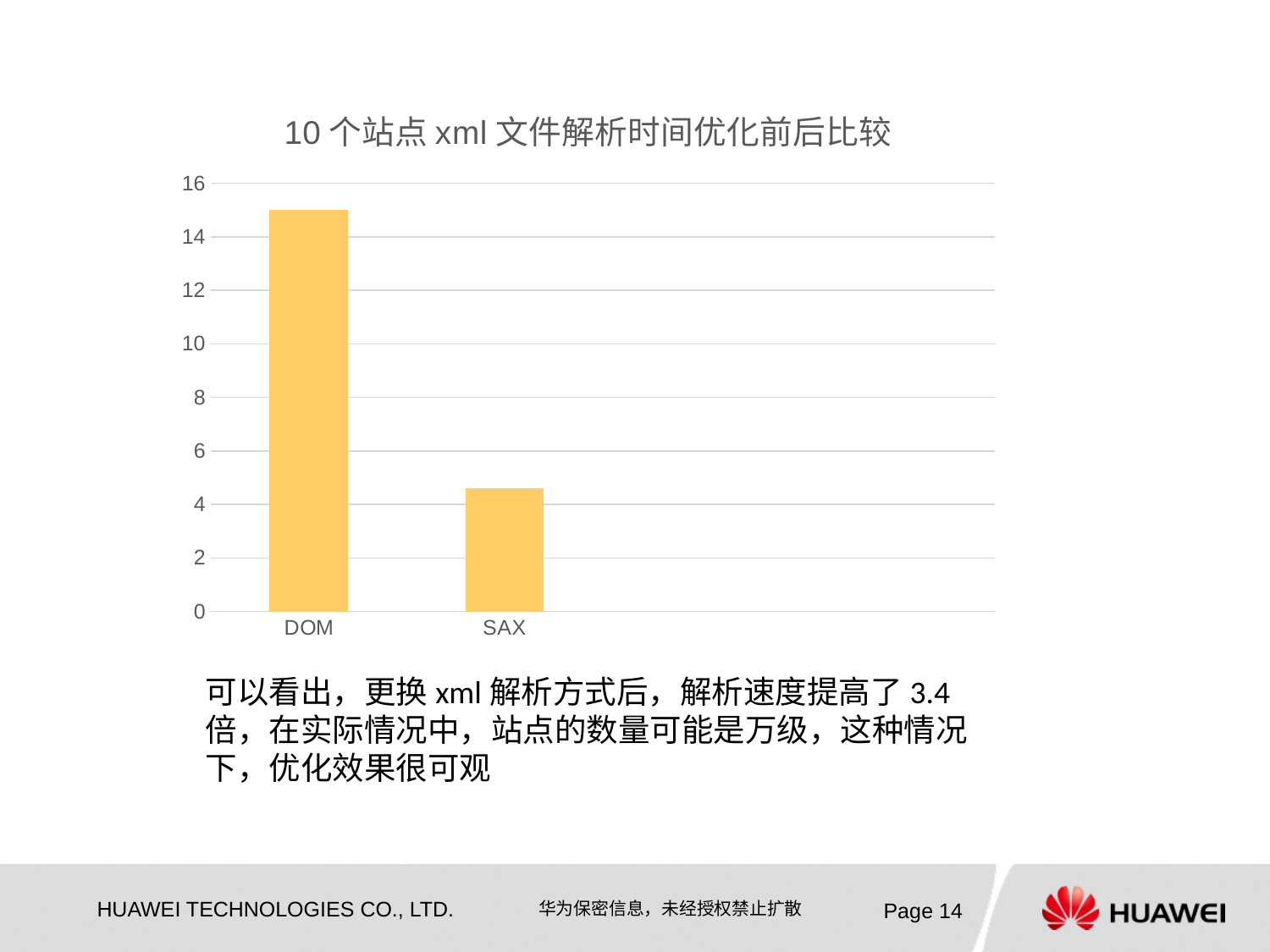

### Chart: 10个站点xml文件解析时间优化前后比较

| Category | 系列 1 | 列1 | 列2 |
|---|---|---|---|
| DOM | 15.0 | None | None |
| SAX | 4.6 | None | None |
可以看出，更换xml解析方式后，解析速度提高了3.4倍，在实际情况中，站点的数量可能是万级，这种情况下，优化效果很可观